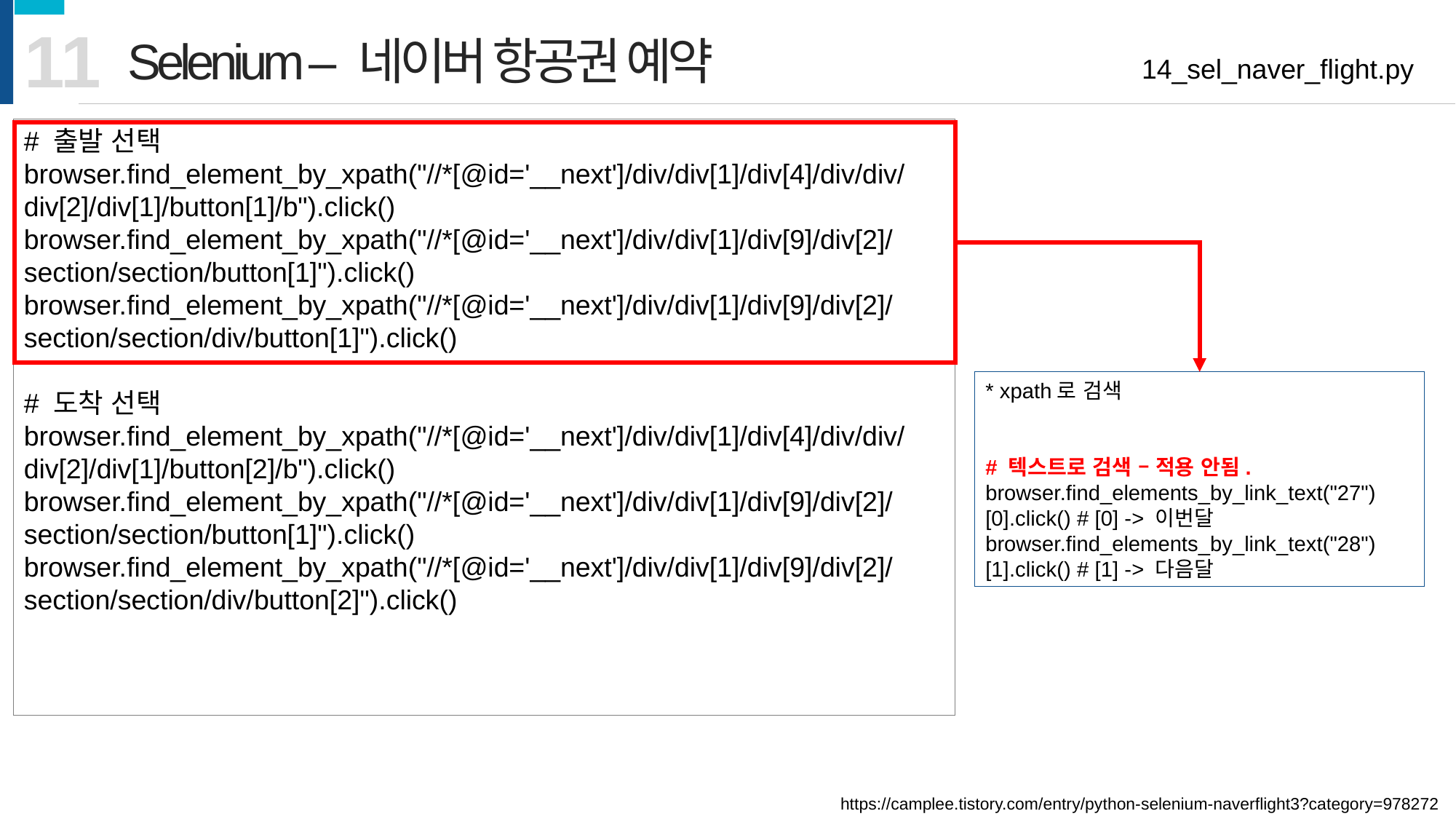

11
Selenium – 네이버 항공권 예약
14_sel_naver_flight.py
# 출발 선택
browser.find_element_by_xpath("//*[@id='__next']/div/div[1]/div[4]/div/div/div[2]/div[1]/button[1]/b").click()
browser.find_element_by_xpath("//*[@id='__next']/div/div[1]/div[9]/div[2]/section/section/button[1]").click()
browser.find_element_by_xpath("//*[@id='__next']/div/div[1]/div[9]/div[2]/section/section/div/button[1]").click()

# 도착 선택
browser.find_element_by_xpath("//*[@id='__next']/div/div[1]/div[4]/div/div/div[2]/div[1]/button[2]/b").click()
browser.find_element_by_xpath("//*[@id='__next']/div/div[1]/div[9]/div[2]/section/section/button[1]").click()
browser.find_element_by_xpath("//*[@id='__next']/div/div[1]/div[9]/div[2]/section/section/div/button[2]").click()

* xpath로 검색
# 텍스트로 검색 – 적용 안됨.
browser.find_elements_by_link_text("27")[0].click() # [0] -> 이번달
browser.find_elements_by_link_text("28")[1].click() # [1] -> 다음달
https://camplee.tistory.com/entry/python-selenium-naverflight3?category=978272